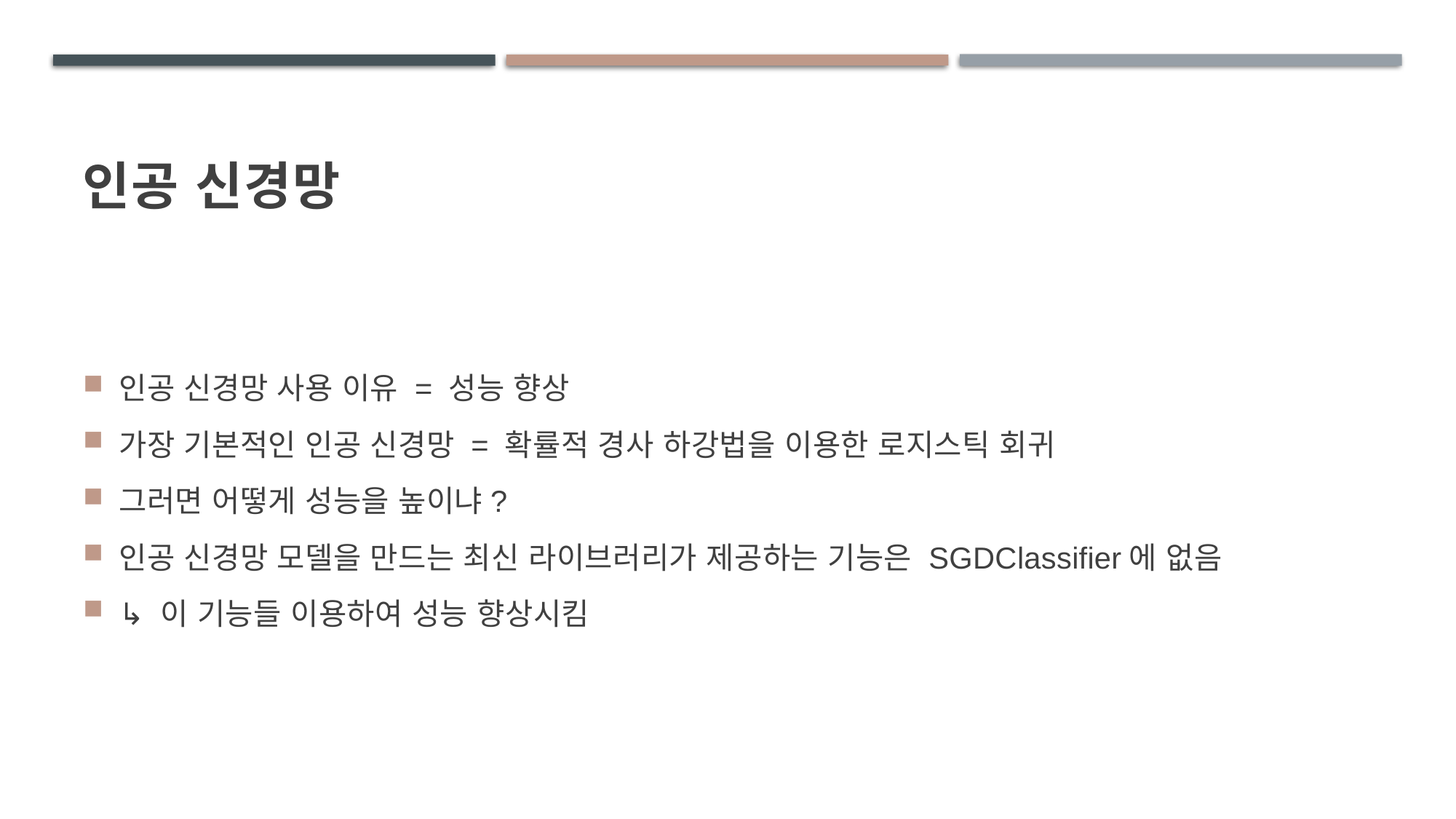

# 인공 신경망
인공 신경망 사용 이유 = 성능 향상
가장 기본적인 인공 신경망 = 확률적 경사 하강법을 이용한 로지스틱 회귀
그러면 어떻게 성능을 높이냐?
인공 신경망 모델을 만드는 최신 라이브러리가 제공하는 기능은 SGDClassifier에 없음
↳ 이 기능들 이용하여 성능 향상시킴